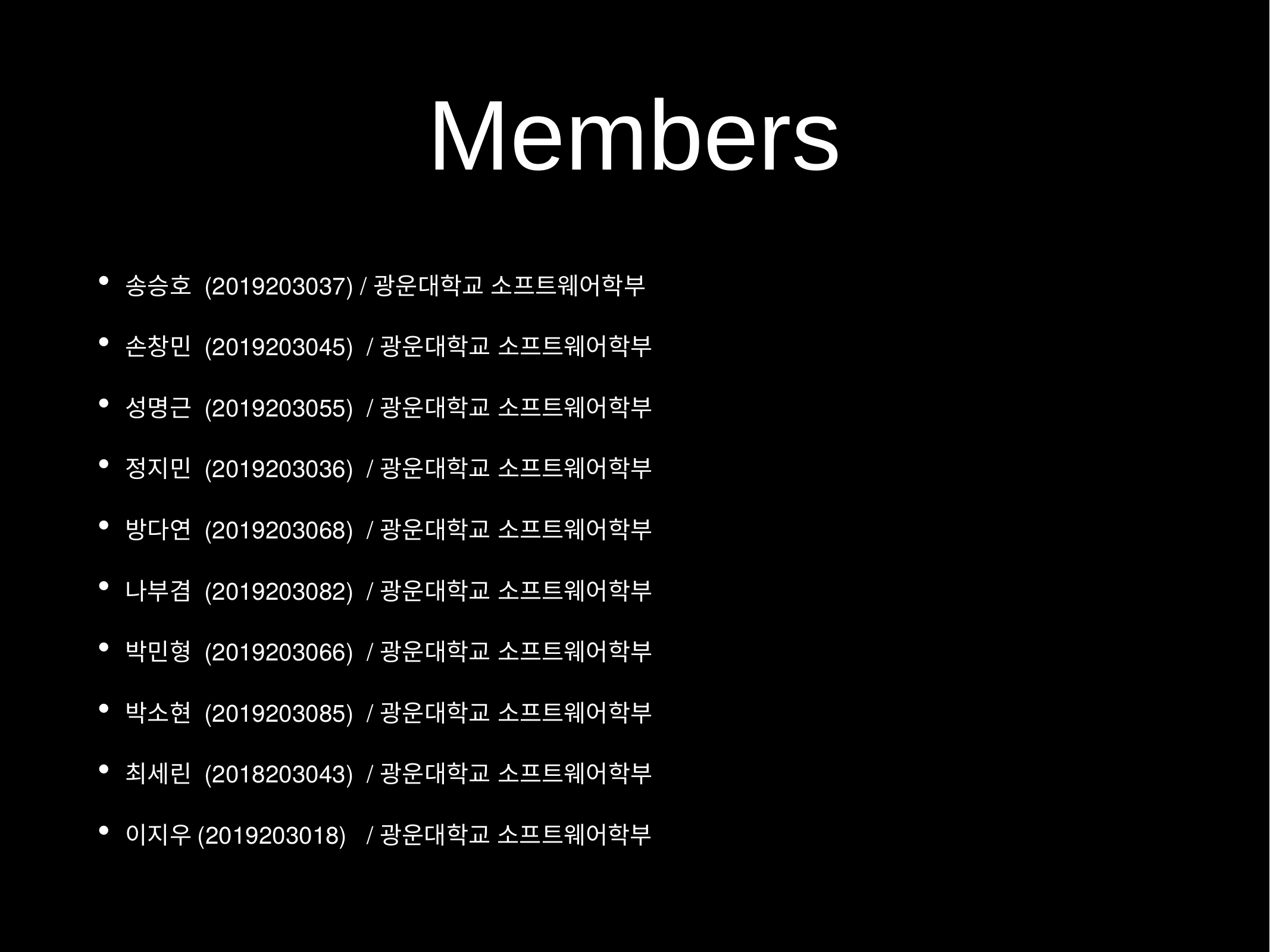

# Members
송승호 (2019203037) /광운대학교 소프트웨어학부
손창민 (2019203045)  /광운대학교 소프트웨어학부
성명근 (2019203055)  /광운대학교 소프트웨어학부
정지민 (2019203036)  /광운대학교 소프트웨어학부
방다연 (2019203068)  /광운대학교 소프트웨어학부
나부겸 (2019203082)  /광운대학교 소프트웨어학부
박민형 (2019203066)  /광운대학교 소프트웨어학부
박소현 (2019203085)  /광운대학교 소프트웨어학부
최세린 (2018203043)  /광운대학교 소프트웨어학부
이지우(2019203018)   /광운대학교 소프트웨어학부